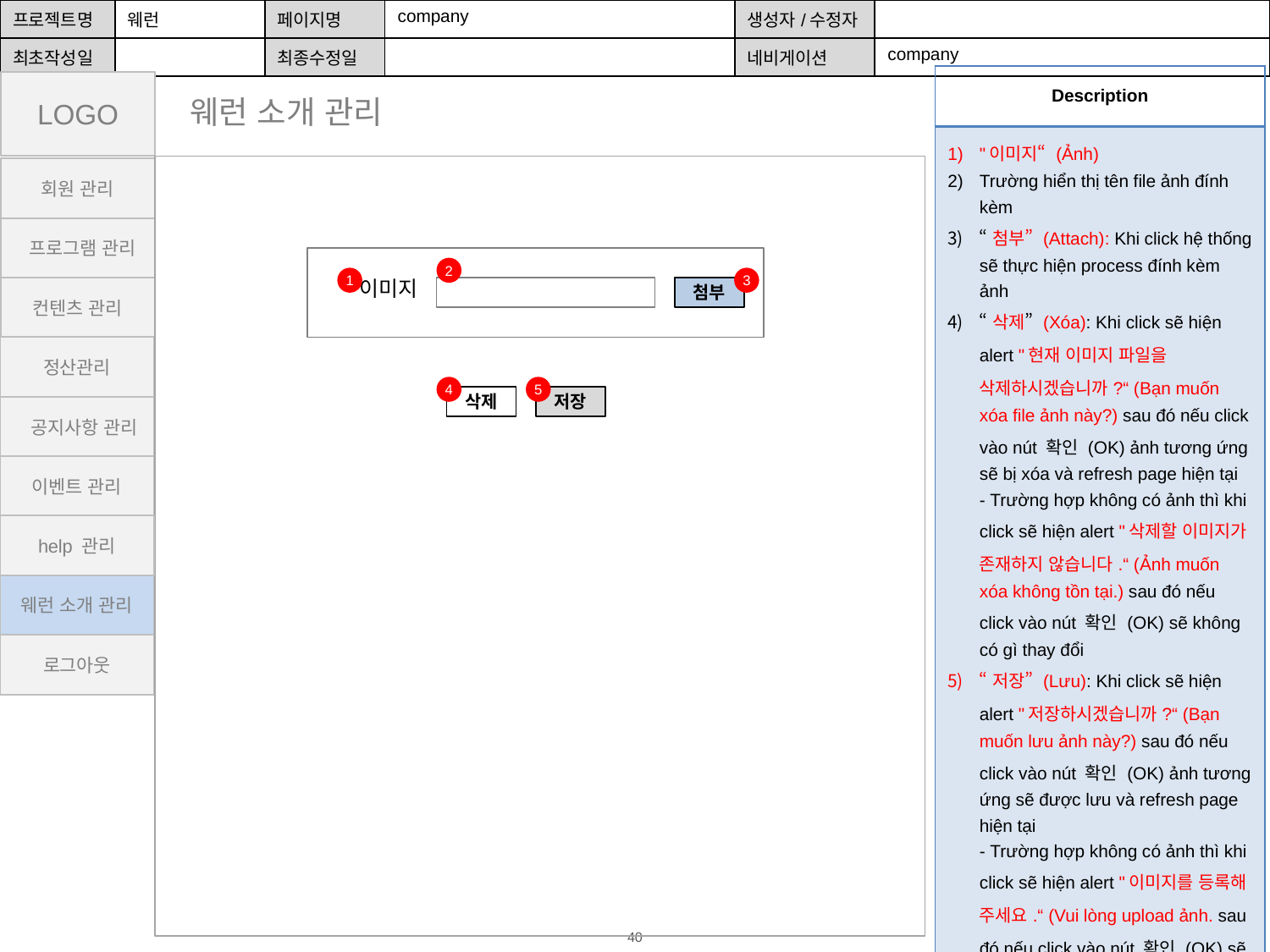

| 프로젝트명 | 웨런 | 페이지명 | company | 생성자/수정자 |  |
| --- | --- | --- | --- | --- | --- |
| 최초작성일 |  | 최종수정일 |  | 네비게이션 | company |
| Description |
| --- |
| "이미지“ (Ảnh) Trường hiển thị tên file ảnh đính kèm “첨부” (Attach): Khi click hệ thống sẽ thực hiện process đính kèm ảnh “삭제” (Xóa): Khi click sẽ hiện alert "현재 이미지 파일을 삭제하시겠습니까?“ (Bạn muốn xóa file ảnh này?) sau đó nếu click vào nút 확인 (OK) ảnh tương ứng sẽ bị xóa và refresh page hiện tại - Trường hợp không có ảnh thì khi click sẽ hiện alert "삭제할 이미지가 존재하지 않습니다.“ (Ảnh muốn xóa không tồn tại.) sau đó nếu click vào nút 확인 (OK) sẽ không có gì thay đổi “저장” (Lưu): Khi click sẽ hiện alert "저장하시겠습니까?“ (Bạn muốn lưu ảnh này?) sau đó nếu click vào nút 확인 (OK) ảnh tương ứng sẽ được lưu và refresh page hiện tại - Trường hợp không có ảnh thì khi click sẽ hiện alert "이미지를 등록해 주세요.“ (Vui lòng upload ảnh. sau đó nếu click vào nút 확인 (OK) sẽ không có gì thay đổi |
LOGO
웨런 소개 관리

회원 관리
 프로그램 관리

2
1
3
이미지
컨텐츠 관리

첨부
정산관리
4
5
삭제
저장
로그아웃
  공지사항 관리
6
어워드 관리
이벤트 관리
8
help 관리
웨런 소개 관리
로그아웃